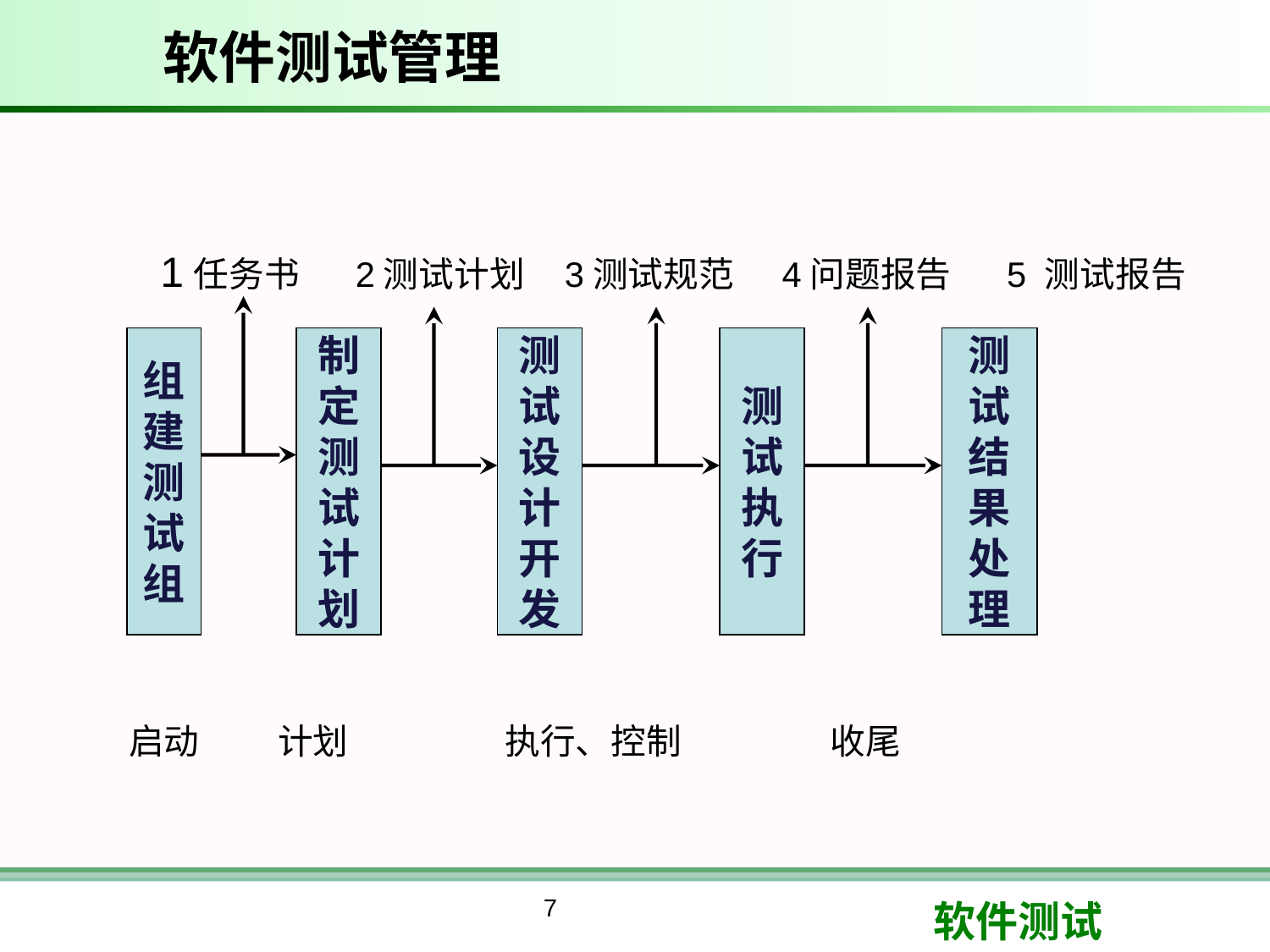

# 软件测试管理

      1任务书      2测试计划    3测试规范     4问题报告      5 测试报告

    启动          计划                    执行、控制                   收尾

组
建
测
试
组
制
定
测
试
计
划
测
试
设
计
开
发
测
试
执
行
测
试
结
果
处
理

7